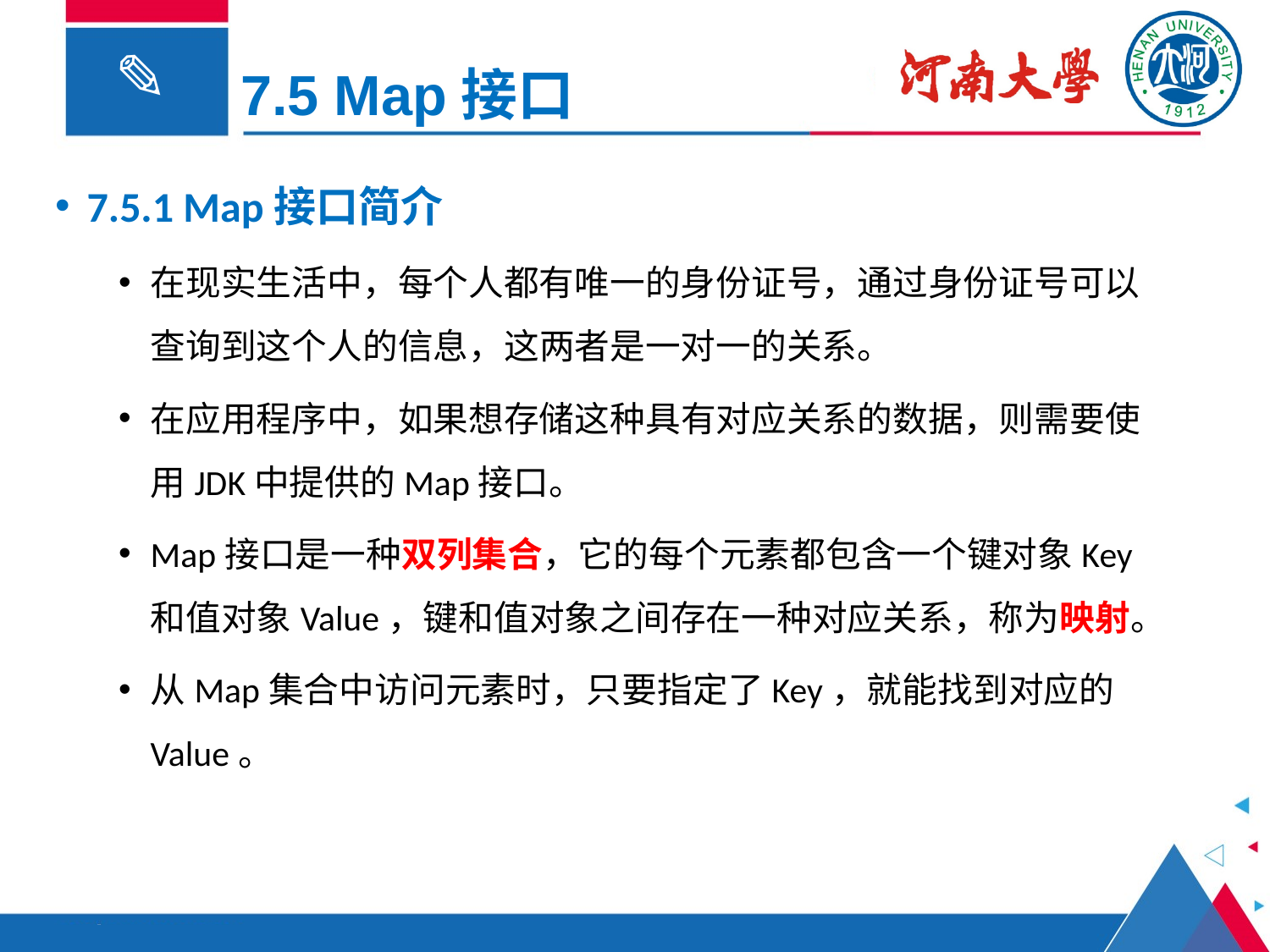

7.5 Map接口
7.5.1 Map接口简介
在现实生活中，每个人都有唯一的身份证号，通过身份证号可以查询到这个人的信息，这两者是一对一的关系。
在应用程序中，如果想存储这种具有对应关系的数据，则需要使用JDK中提供的Map接口。
Map接口是一种双列集合，它的每个元素都包含一个键对象Key和值对象Value，键和值对象之间存在一种对应关系，称为映射。
从Map集合中访问元素时，只要指定了Key，就能找到对应的Value。